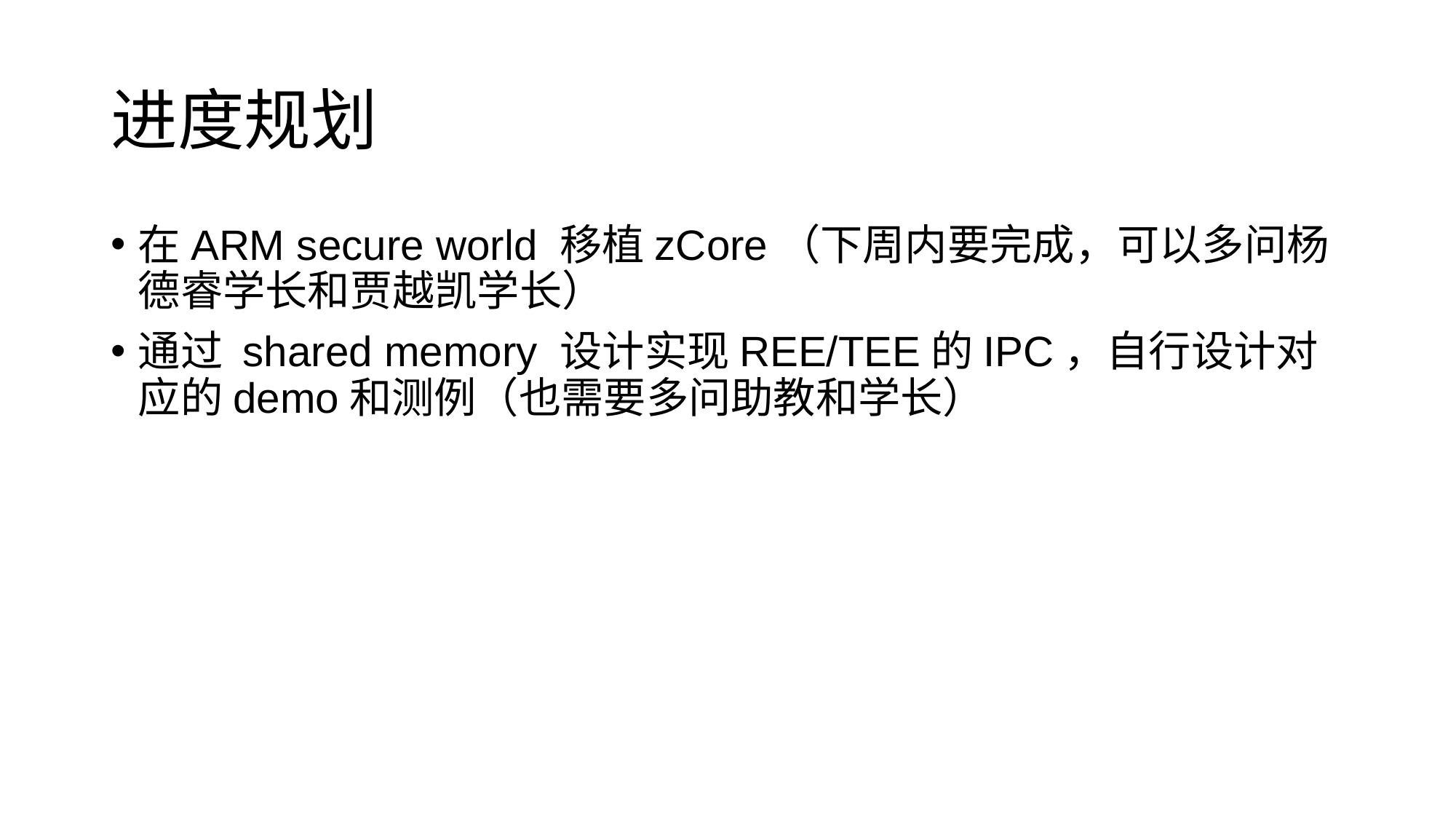

# 进度规划
在ARM secure world 移植zCore（下周内要完成，可以多问杨德睿学长和贾越凯学长）
通过 shared memory 设计实现REE/TEE的IPC，自行设计对应的demo和测例（也需要多问助教和学长）